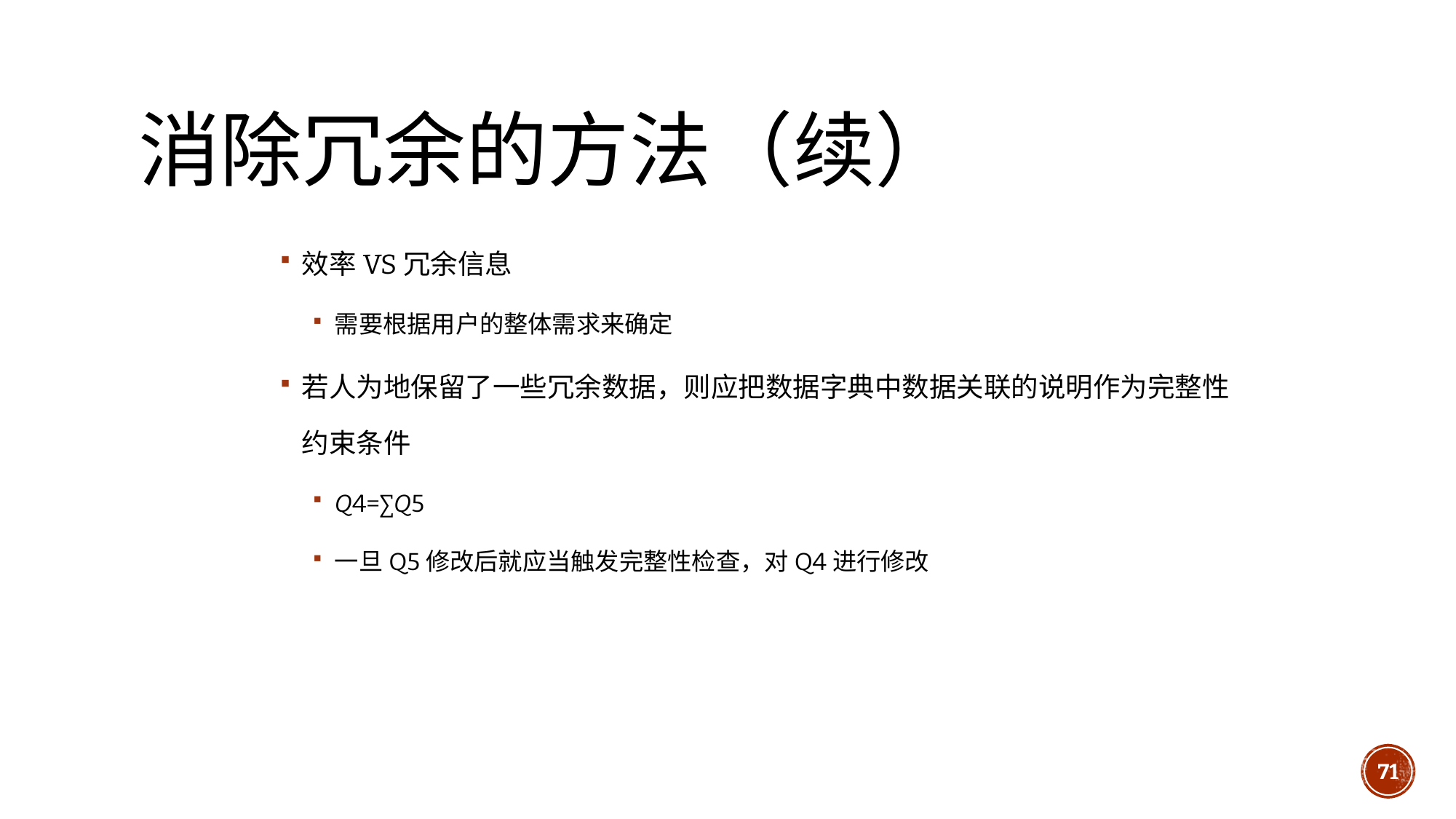

# 消除冗余的方法（续）
效率VS冗余信息
需要根据用户的整体需求来确定
若人为地保留了一些冗余数据，则应把数据字典中数据关联的说明作为完整性约束条件
Q4=∑Q5
一旦Q5修改后就应当触发完整性检查，对Q4进行修改
71